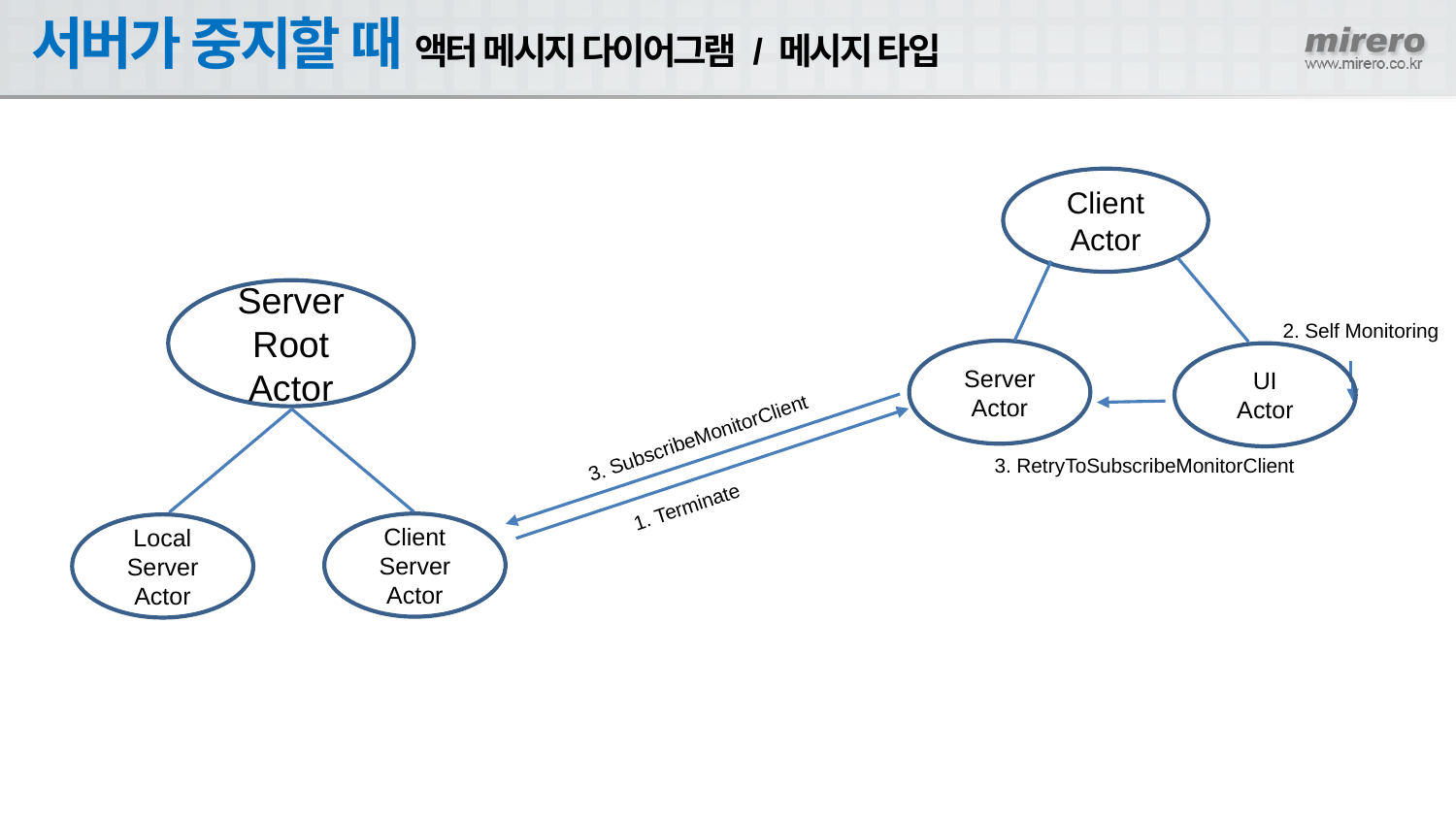

# 서버가 중지할 때 액터 메시지 다이어그램 / 메시지 타입
ClientActor
Server
Root Actor
Client
Server Actor
Local
Server Actor
2. Self Monitoring
Server
Actor
UI
Actor
3. SubscribeMonitorClient
3. RetryToSubscribeMonitorClient
1. Terminate